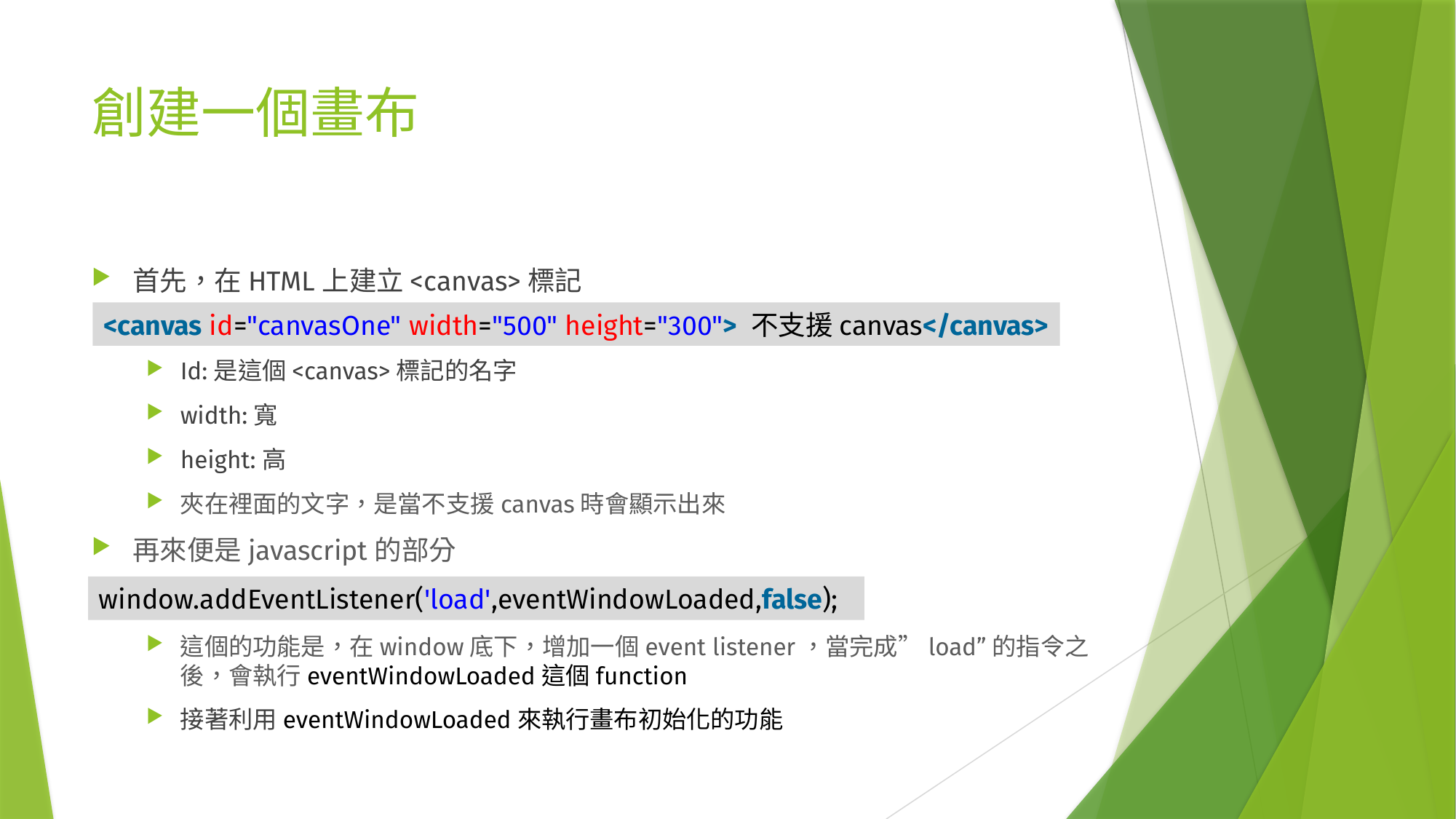

# 創建一個畫布
首先，在HTML上建立<canvas>標記

Id:是這個<canvas>標記的名字
width:寬
height:高
夾在裡面的文字，是當不支援canvas時會顯示出來
再來便是javascript的部分

這個的功能是，在window底下，增加一個event listener，當完成”load”的指令之後，會執行eventWindowLoaded這個function
接著利用eventWindowLoaded來執行畫布初始化的功能
<canvas id="canvasOne" width="500" height="300"> 不支援canvas</canvas>
window.addEventListener('load',eventWindowLoaded,false);